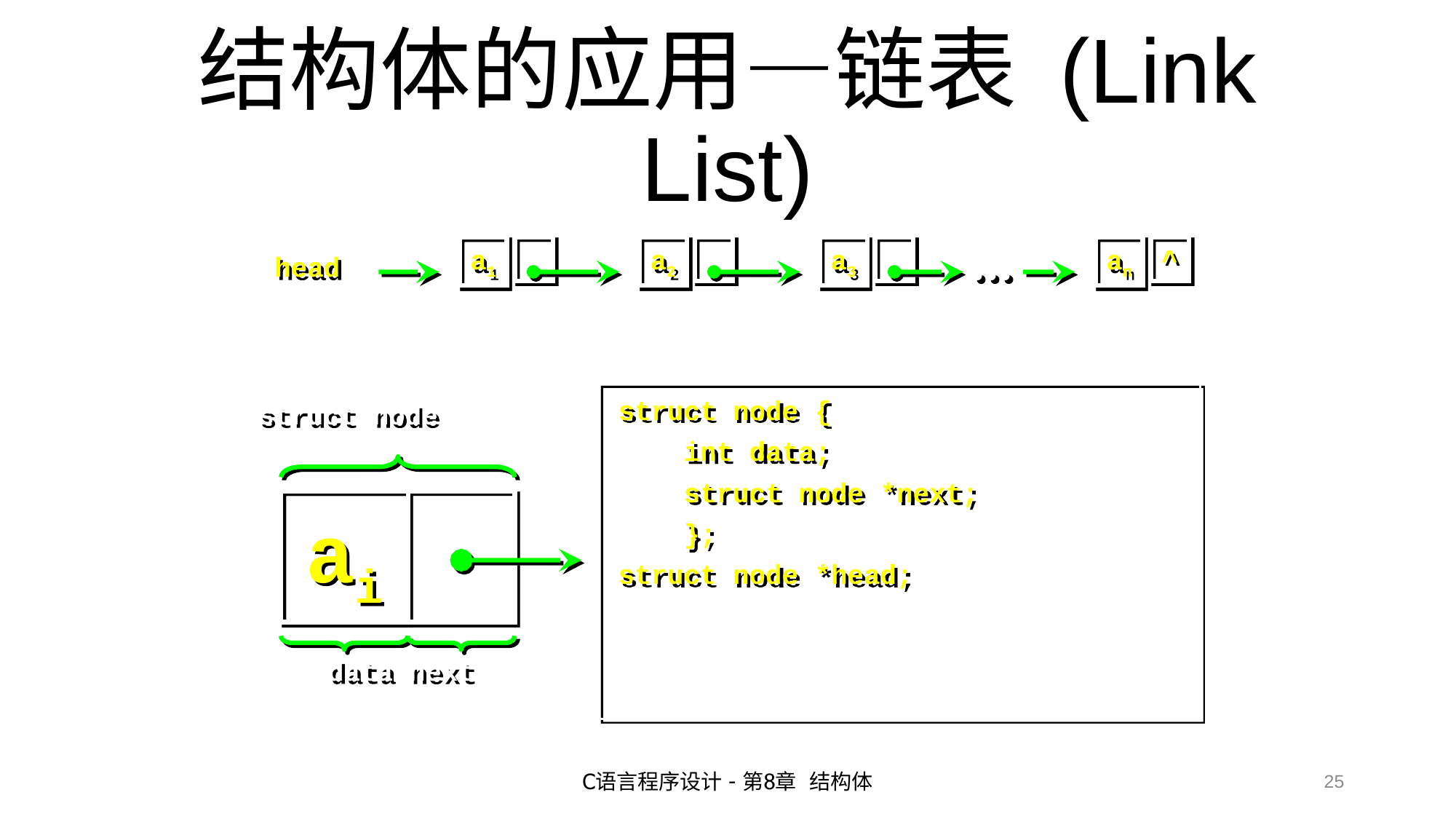

# 结构体的应用—链表 (Link List)
...
a1

a2

a3

an
^
head

struct node {
    int data;
    struct node *next;
    };
struct node *head;

struct node
ai

data
next
C语言程序设计 - 第8章  结构体
25